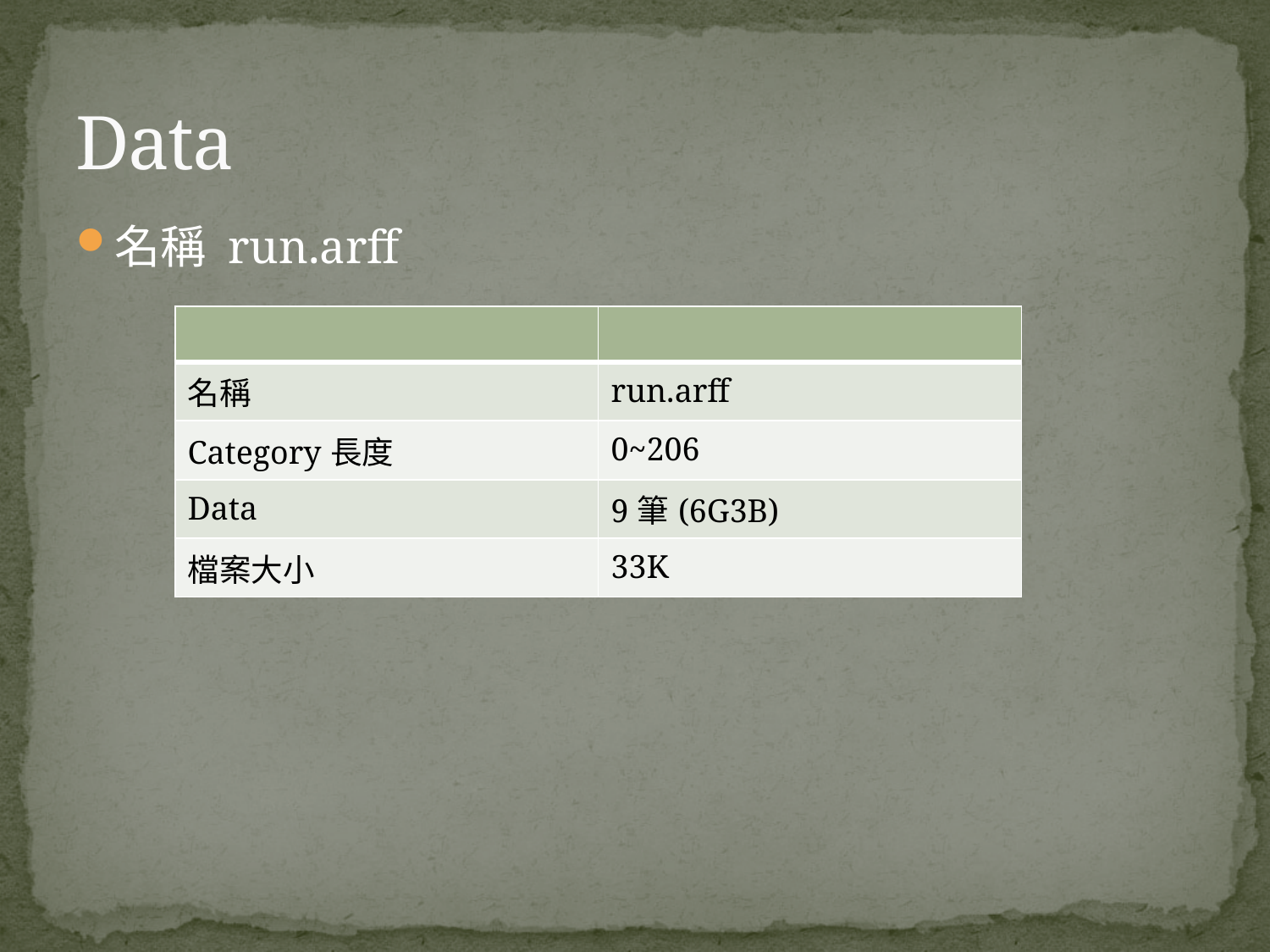

# Data
名稱 run.arff
|  |  |
| --- | --- |
| 名稱 | run.arff |
| Category長度 | 0~206 |
| Data | 9筆(6G3B) |
| 檔案大小 | 33K |